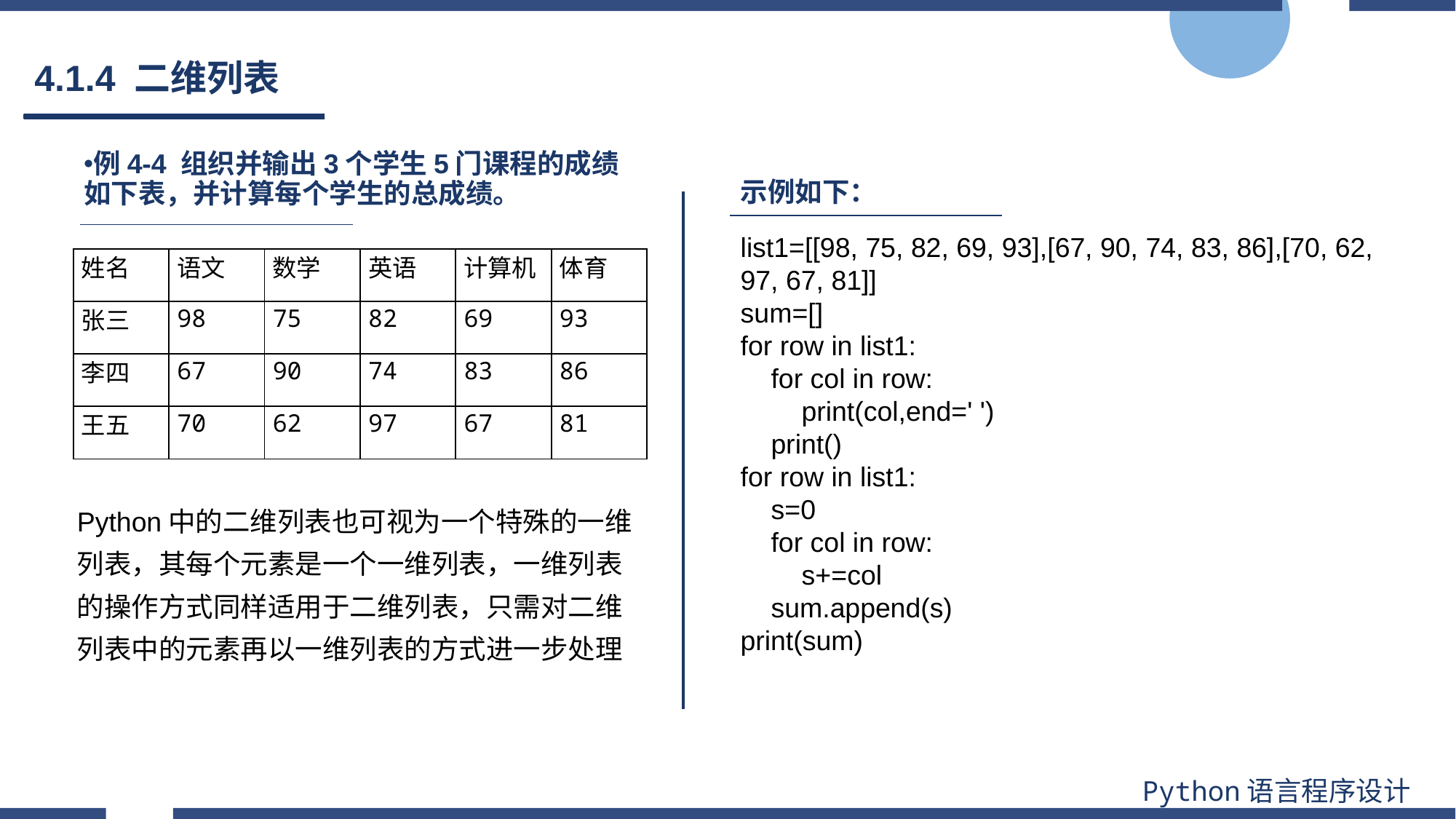

# 4.1.4 二维列表
例4-4 组织并输出3个学生5门课程的成绩如下表，并计算每个学生的总成绩。
示例如下：
list1=[[98, 75, 82, 69, 93],[67, 90, 74, 83, 86],[70, 62, 97, 67, 81]]
sum=[]
for row in list1:
    for col in row:
        print(col,end=' ')
    print()
for row in list1:
    s=0
    for col in row:
        s+=col
    sum.append(s)
print(sum)

| 姓名 | 语文 | 数学 | 英语 | 计算机 | 体育 |
| --- | --- | --- | --- | --- | --- |
| 张三 | 98 | 75 | 82 | 69 | 93 |
| 李四 | 67 | 90 | 74 | 83 | 86 |
| 王五 | 70 | 62 | 97 | 67 | 81 |
Python中的二维列表也可视为一个特殊的一维列表，其每个元素是一个一维列表，一维列表的操作方式同样适用于二维列表，只需对二维列表中的元素再以一维列表的方式进一步处理